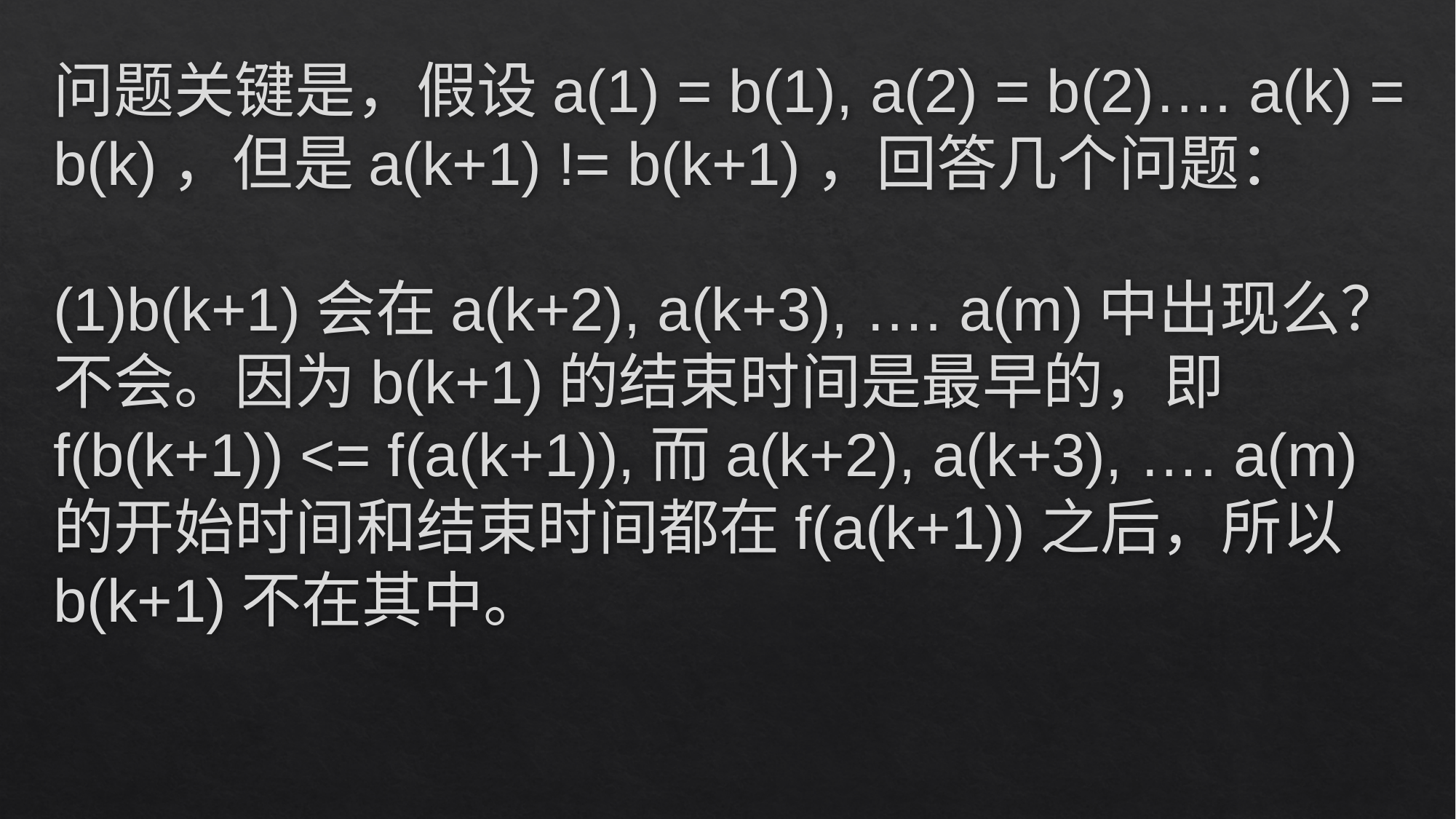

# 问题关键是，假设a(1) = b(1), a(2) = b(2)…. a(k) = b(k)，但是a(k+1) != b(k+1)，回答几个问题： (1)b(k+1)会在a(k+2), a(k+3), …. a(m)中出现么？ 不会。因为b(k+1)的结束时间是最早的，即f(b(k+1)) <= f(a(k+1)),而a(k+2), a(k+3), …. a(m)的开始时间和结束时间都在f(a(k+1))之后，所以b(k+1)不在其中。